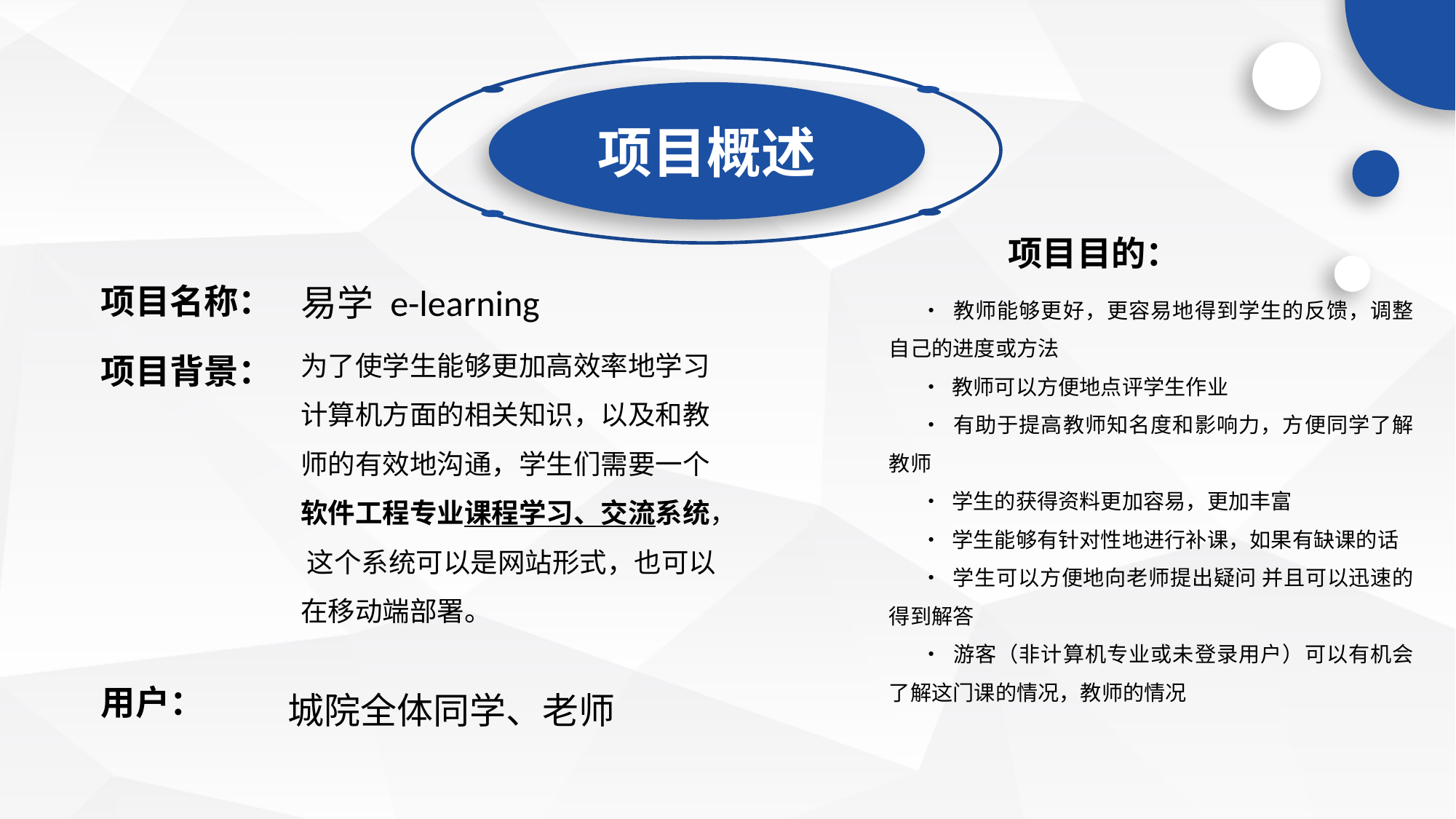

项目概述

项目目的：
易学 e-learning

项目名称：
• 教师能够更好，更容易地得到学生的反馈，调整自己的进度或方法
• 教师可以方便地点评学生作业
• 有助于提高教师知名度和影响力，方便同学了解教师
• 学生的获得资料更加容易，更加丰富
• 学生能够有针对性地进行补课，如果有缺课的话
• 学生可以方便地向老师提出疑问 并且可以迅速的得到解答
• 游客（非计算机专业或未登录用户）可以有机会了解这门课的情况，教师的情况
为了使学生能够更加高效率地学习计算机方面的相关知识，以及和教师的有效地沟通，学生们需要一个软件工程专业课程学习、交流系统， 这个系统可以是网站形式，也可以在移动端部署。
项目背景：
城院全体同学、老师
用户：